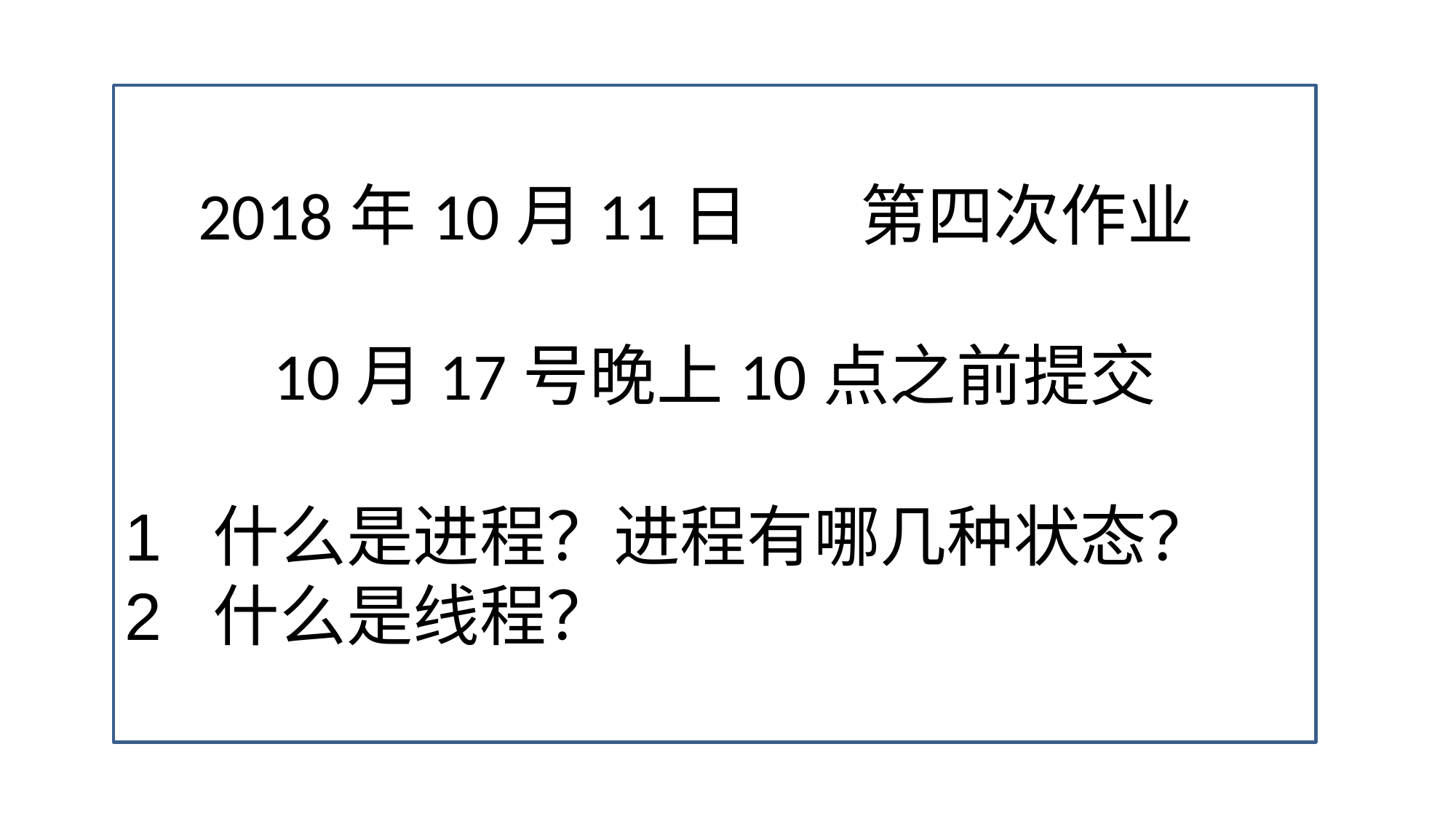

2018年10月11日      第四次作业

10月17号晚上10点之前提交

什么是进程？进程有哪几种状态？
什么是线程？